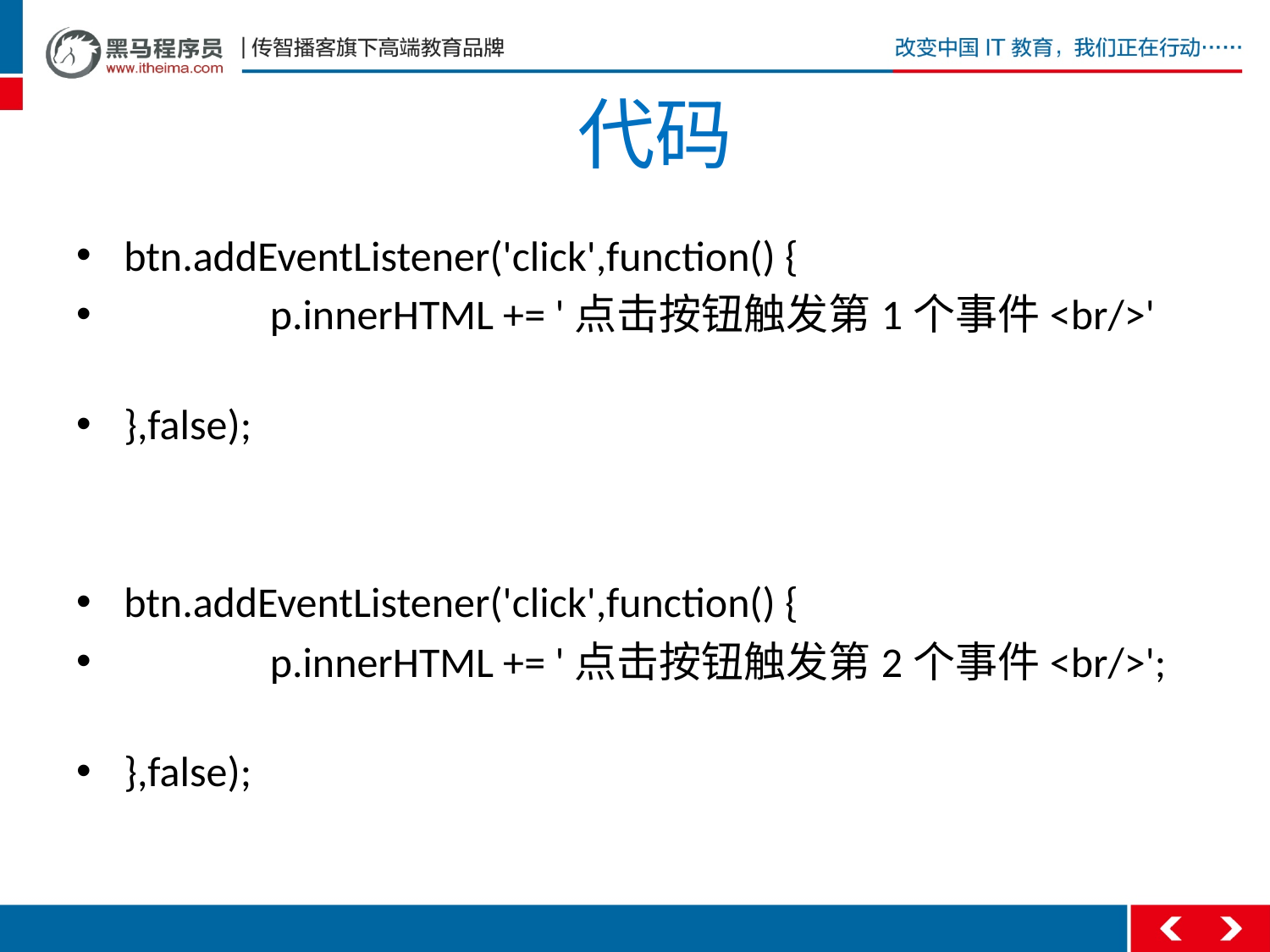

# 代码
btn.addEventListener('click',function() {
	  p.innerHTML += '点击按钮触发第1个事件<br/>'
},false);

btn.addEventListener('click',function() {
	  p.innerHTML += '点击按钮触发第2个事件<br/>';
},false);